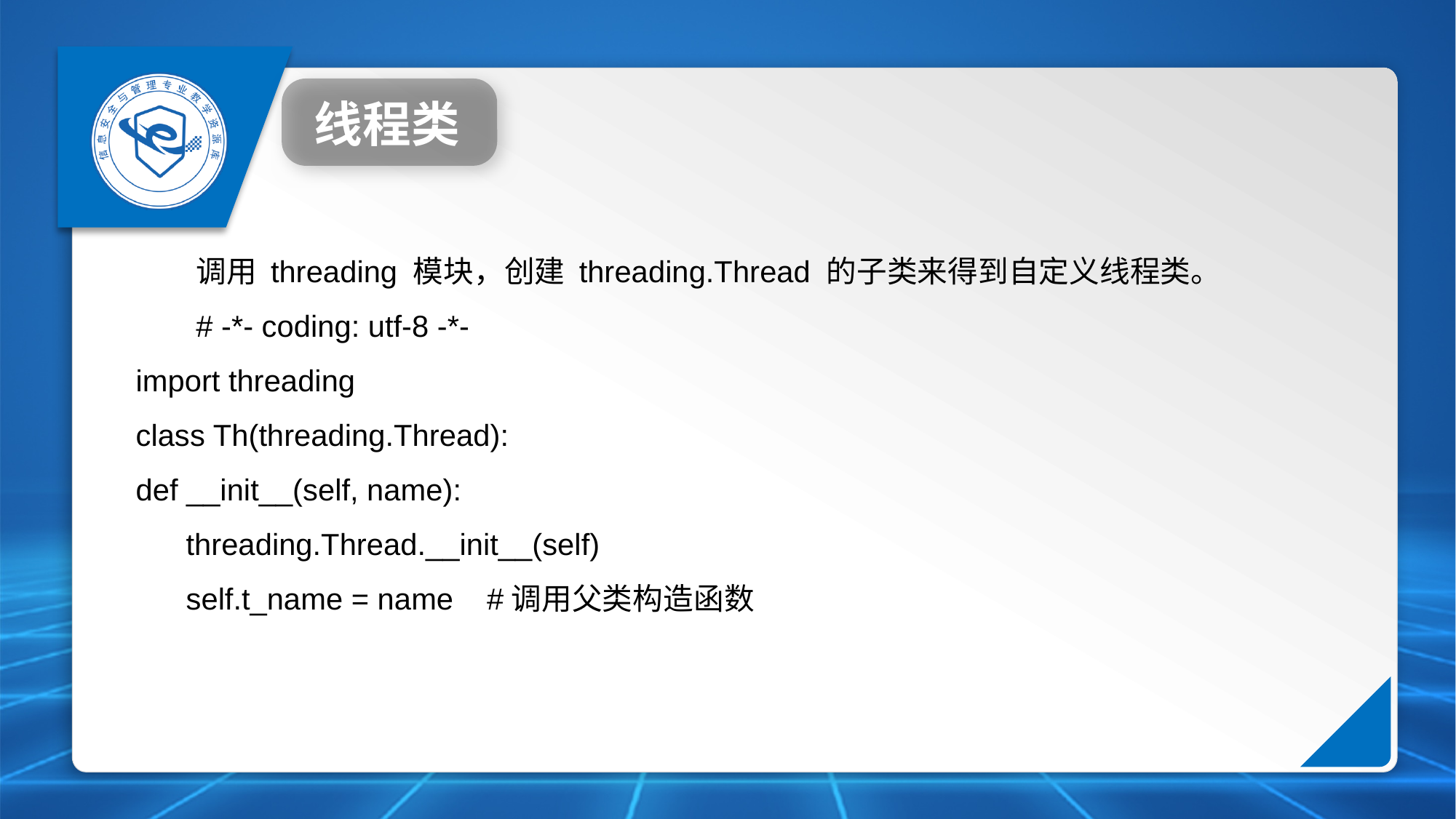

线程类
调用 threading 模块，创建 threading.Thread 的子类来得到自定义线程类。
# -*- coding: utf-8 -*- import threading class Th(threading.Thread): def __init__(self, name):       threading.Thread.__init__(self)       self.t_name = name    #调用父类构造函数